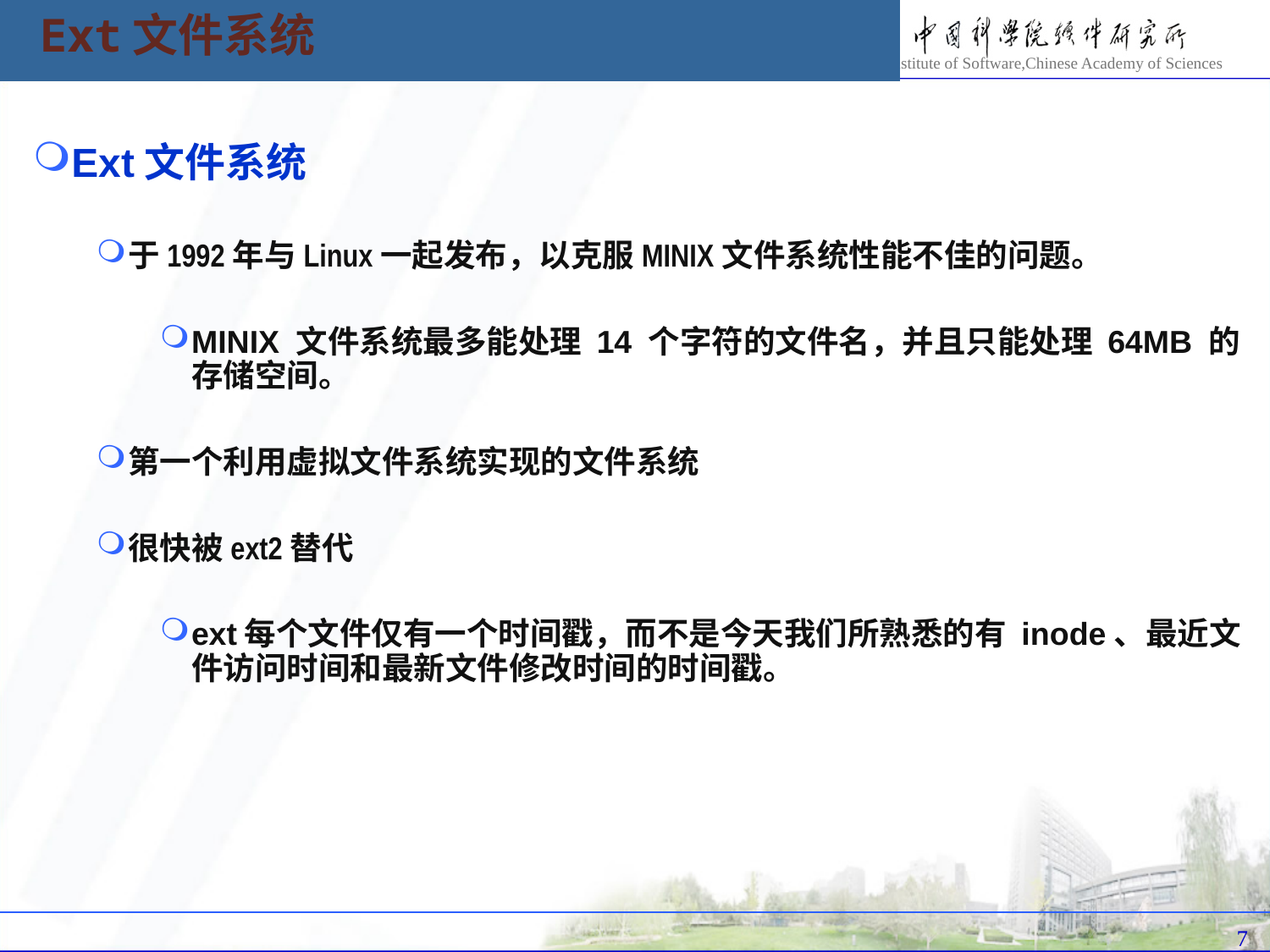

Ext文件系统
Ext文件系统

于1992年与Linux一起发布，以克服MINIX文件系统性能不佳的问题。

MINIX 文件系统最多能处理 14 个字符的文件名，并且只能处理 64MB 的存储空间。

第一个利用虚拟文件系统实现的文件系统

很快被ext2替代

ext每个文件仅有一个时间戳，而不是今天我们所熟悉的有 inode、最近文件访问时间和最新文件修改时间的时间戳。

7